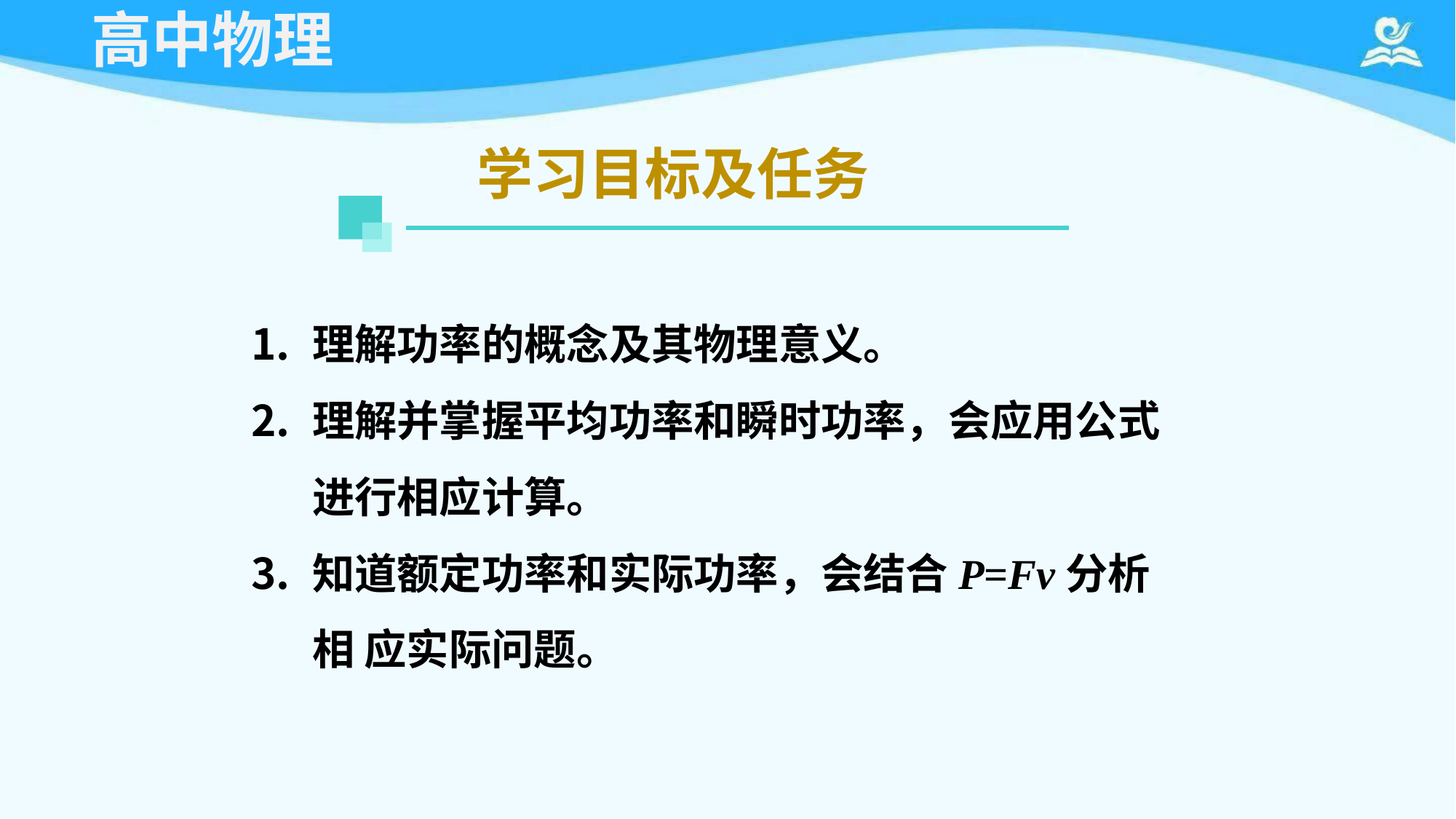

# 高中物理
学习目标及任务

理解功率的概念及其物理意义。
理解并掌握平均功率和瞬时功率，会应用公式 进行相应计算。
知道额定功率和实际功率，会结合P=Fv分析相 应实际问题。